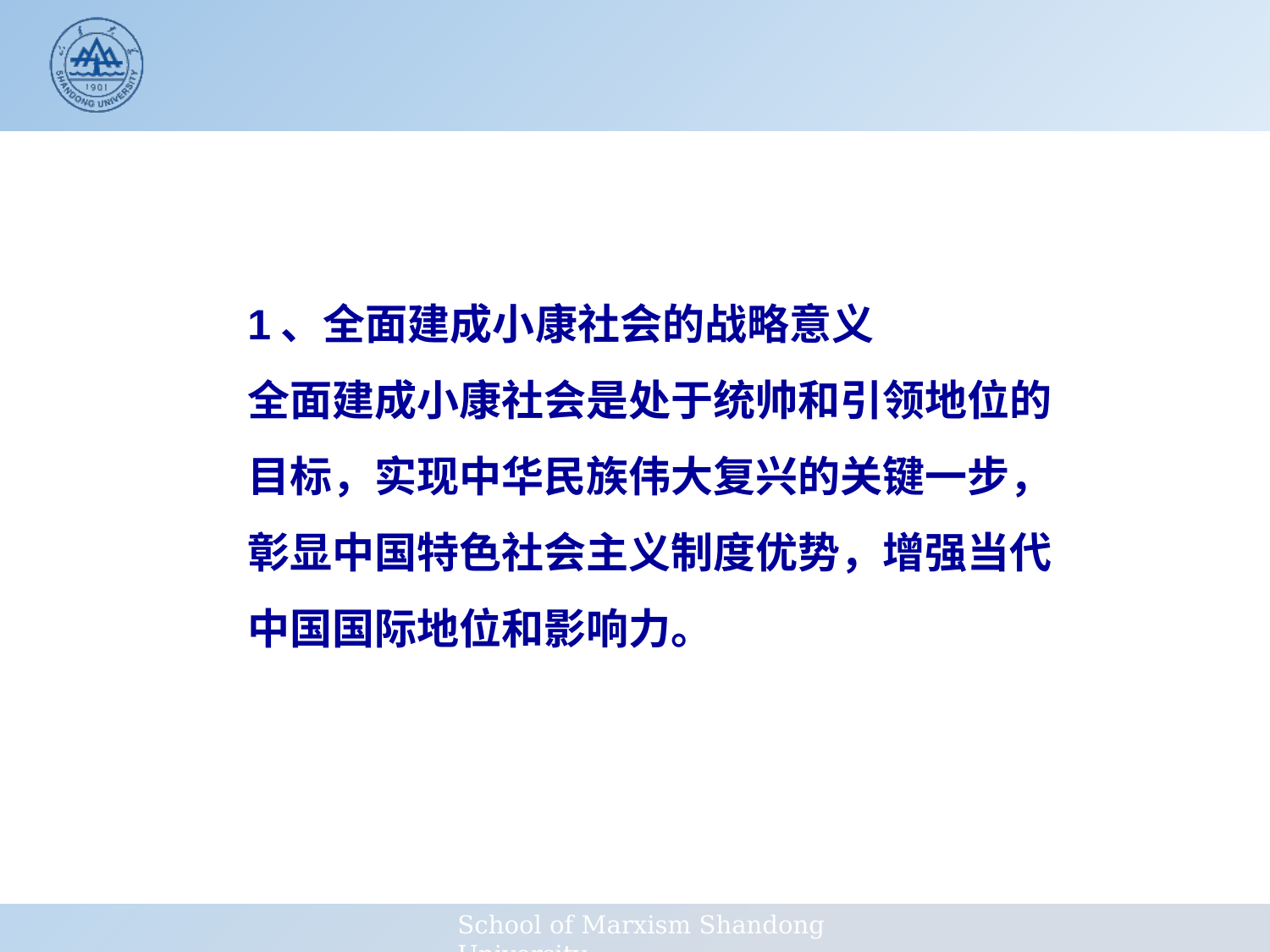

1、全面建成小康社会的战略意义
全面建成小康社会是处于统帅和引领地位的目标，实现中华民族伟大复兴的关键一步，彰显中国特色社会主义制度优势，增强当代中国国际地位和影响力。